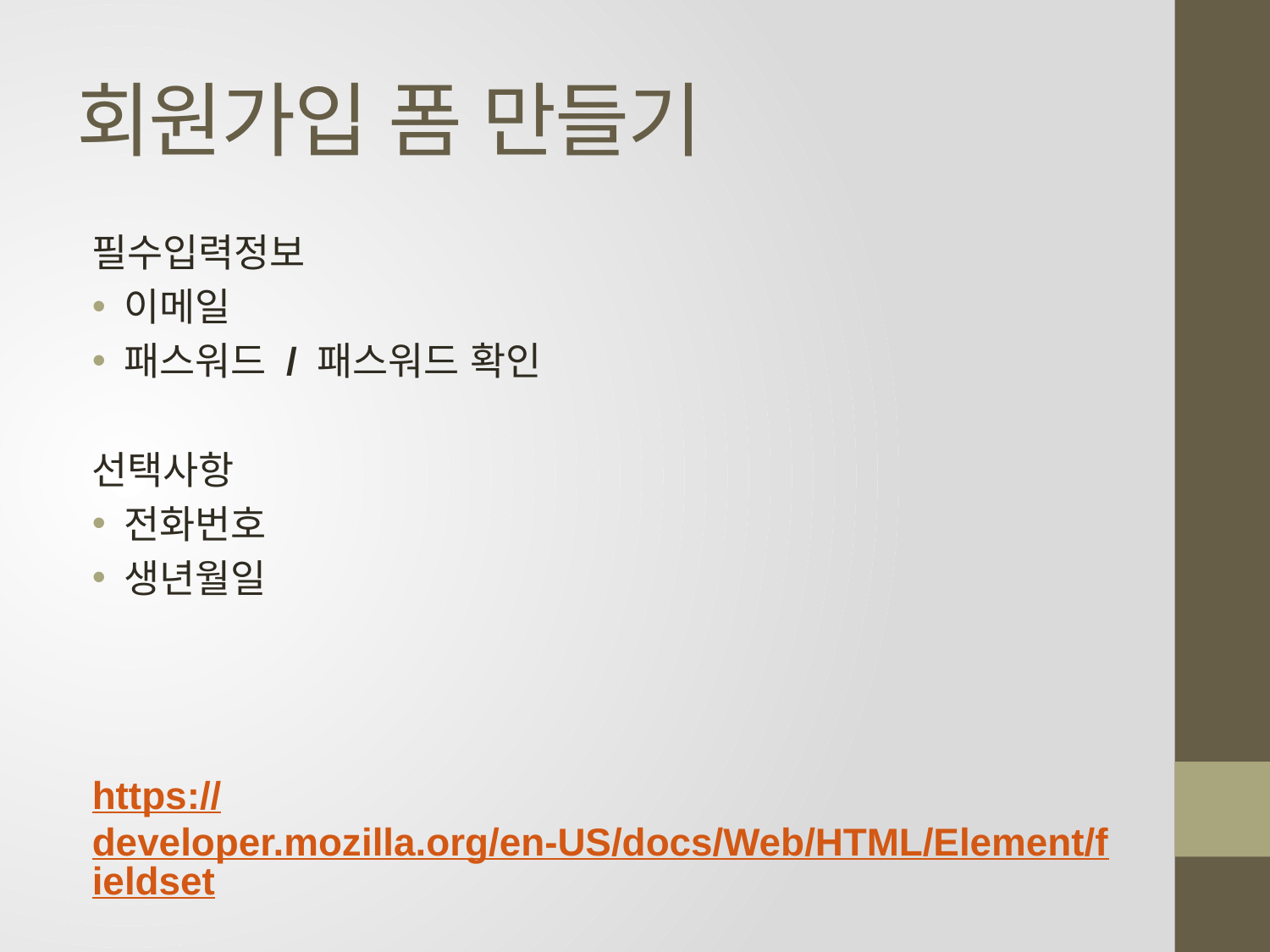

# 회원가입 폼 만들기
필수입력정보
이메일
패스워드 / 패스워드 확인

선택사항
전화번호
생년월일

https://developer.mozilla.org/en-US/docs/Web/HTML/Element/fieldset